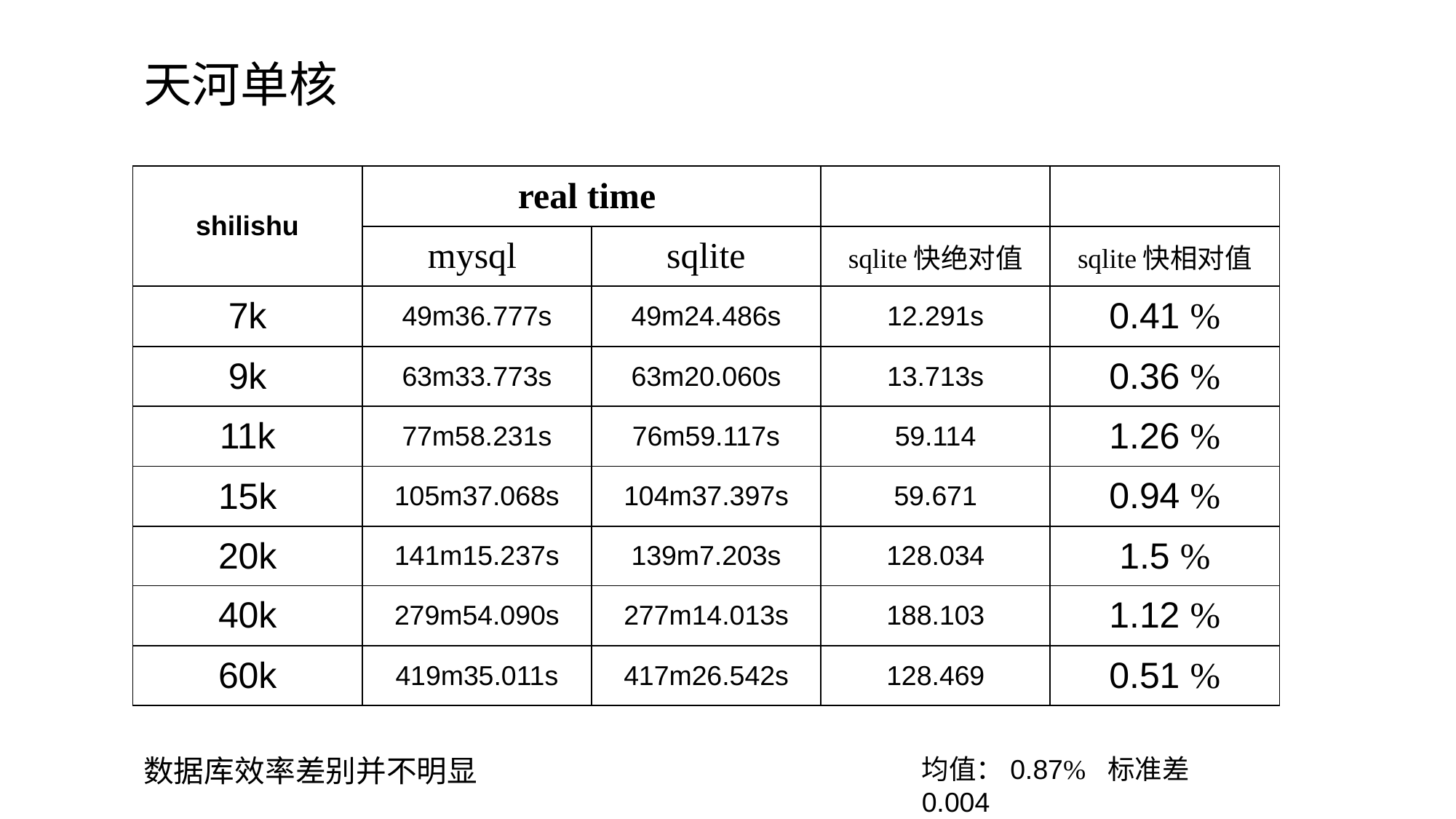

天河单核
| shilishu | real time |  |  |  |
| --- | --- | --- | --- | --- |
|  | mysql | sqlite | sqlite快绝对值 | sqlite快相对值 |
| 7k | 49m36.777s | 49m24.486s | 12.291s | 0.41 % |
| 9k | 63m33.773s | 63m20.060s | 13.713s | 0.36 % |
| 11k | 77m58.231s | 76m59.117s | 59.114 | 1.26 % |
| 15k | 105m37.068s | 104m37.397s | 59.671 | 0.94 % |
| 20k | 141m15.237s | 139m7.203s | 128.034 | 1.5 % |
| 40k | 279m54.090s | 277m14.013s | 188.103 | 1.12 % |
| 60k | 419m35.011s | 417m26.542s | 128.469 | 0.51 % |
数据库效率差别并不明显
均值：0.87%  标准差0.004